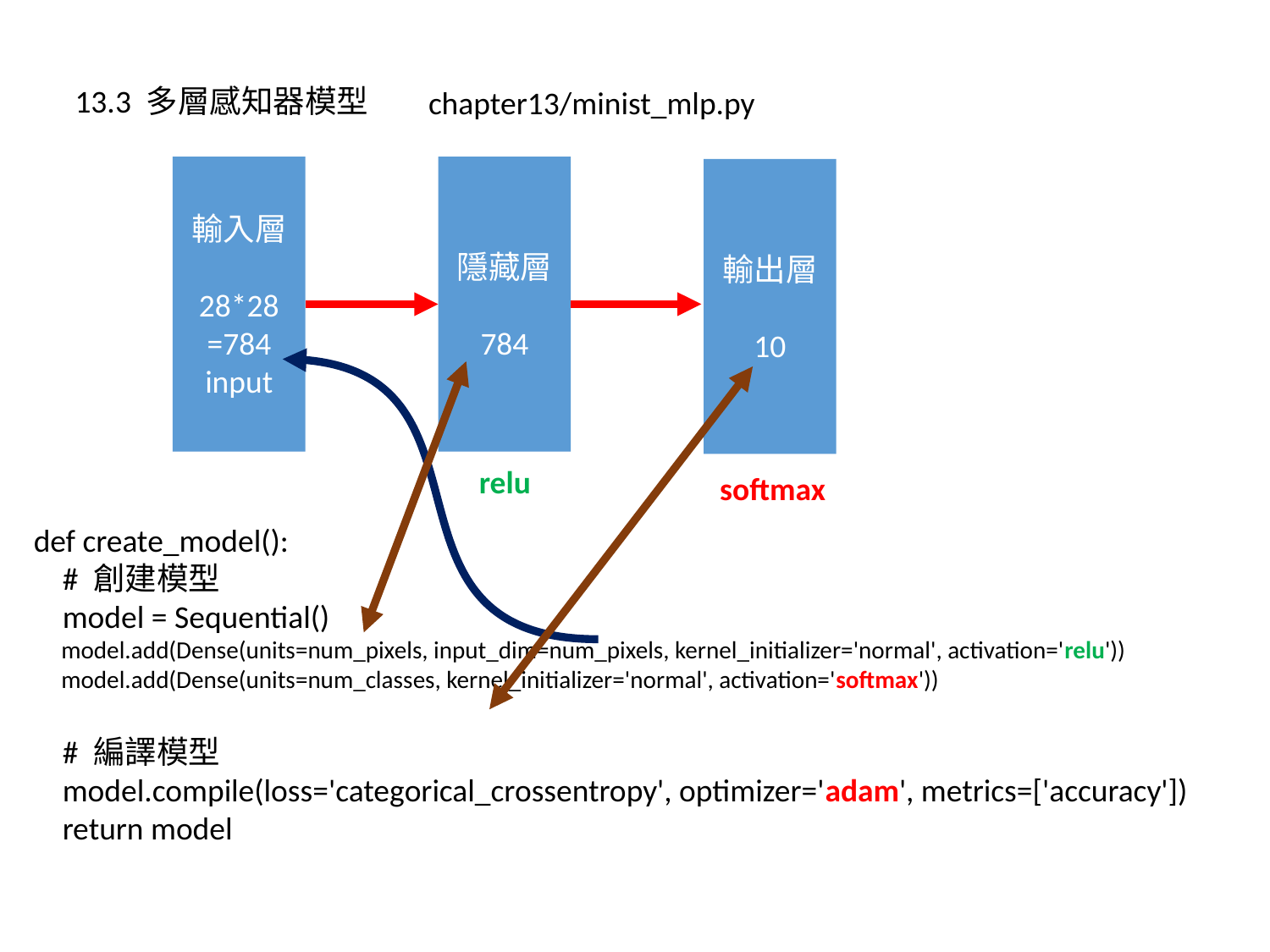

13.3 多層感知器模型
chapter13/minist_mlp.py
輸入層

28*28
=784
input
隱藏層

784
輸出層

10
relu
softmax
def create_model():
    # 創建模型
    model = Sequential()
     model.add(Dense(units=num_pixels, input_dim=num_pixels, kernel_initializer='normal', activation='relu'))
     model.add(Dense(units=num_classes, kernel_initializer='normal', activation='softmax'))

    # 編譯模型
    model.compile(loss='categorical_crossentropy', optimizer='adam', metrics=['accuracy'])
    return model